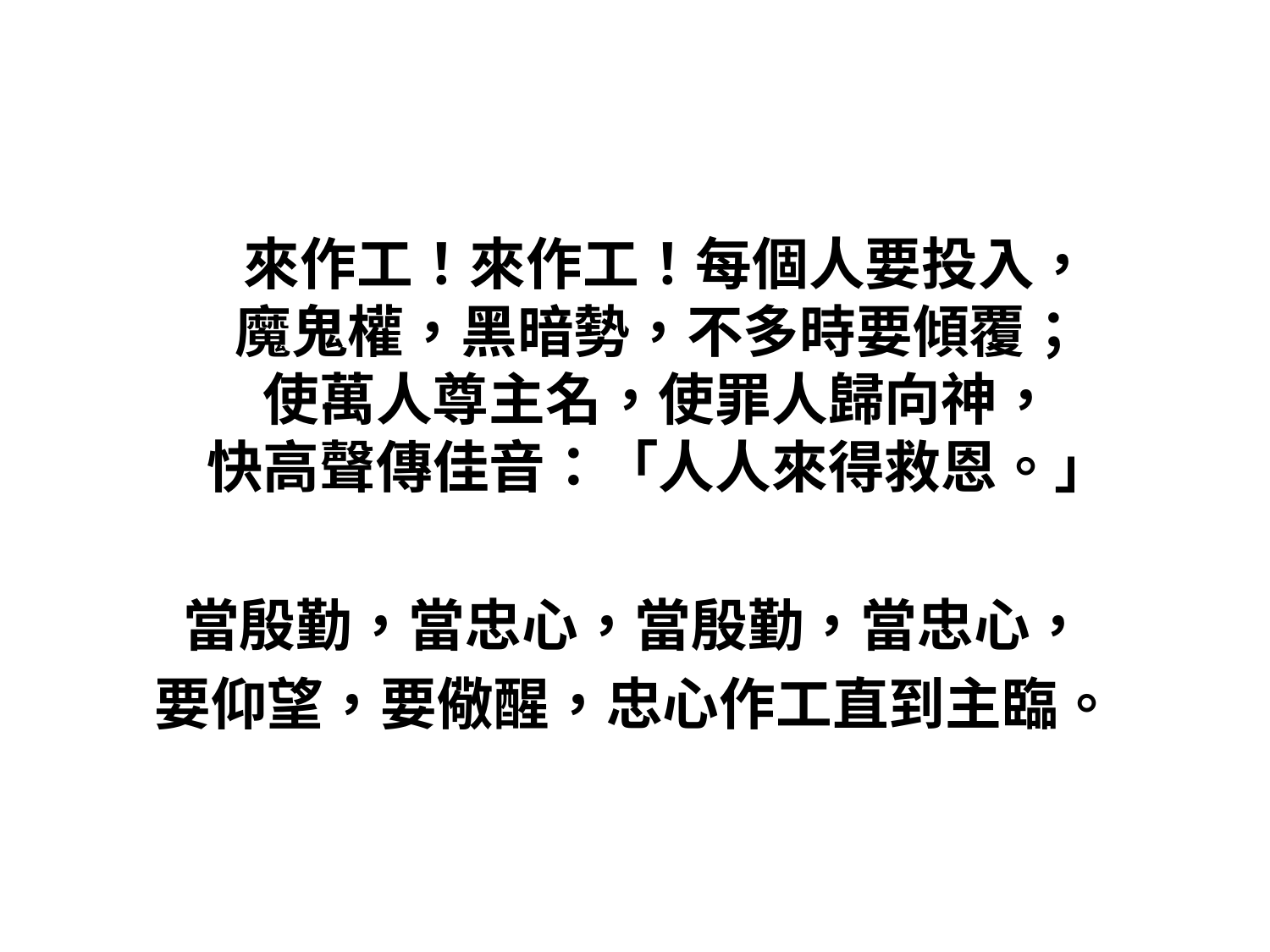

#
    來作工！來作工！每個人要投入，
魔鬼權，黑暗勢，不多時要傾覆；
使萬人尊主名，使罪人歸向神，
快高聲傳佳音：「人人來得救恩。」

當殷勤，當忠心，當殷勤，當忠心，
要仰望，要儆醒，忠心作工直到主臨。